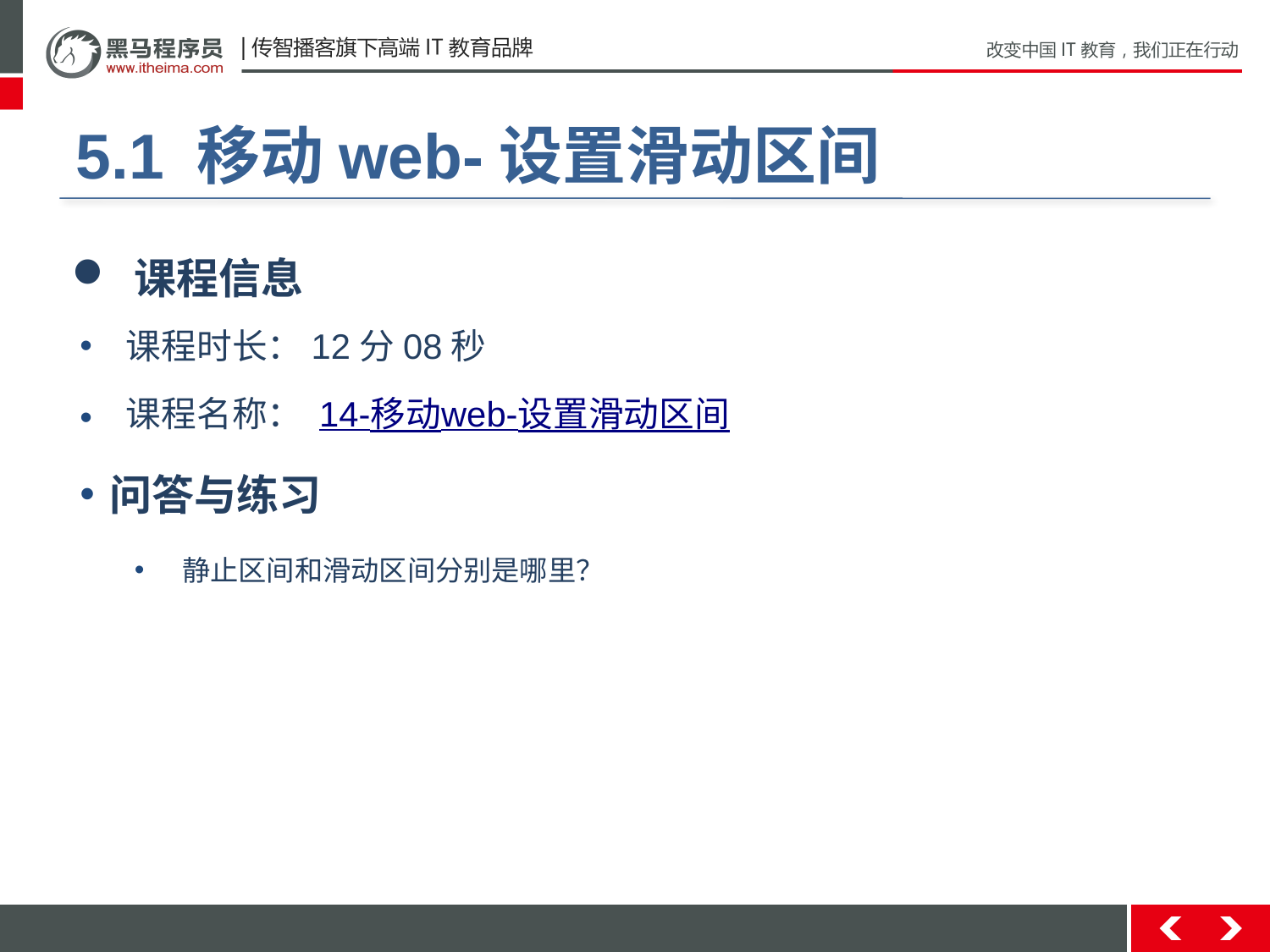

#
5.1 移动web-设置滑动区间
 课程信息
 课程时长：12分08秒
 课程名称： 14-移动web-设置滑动区间
问答与练习
静止区间和滑动区间分别是哪里？